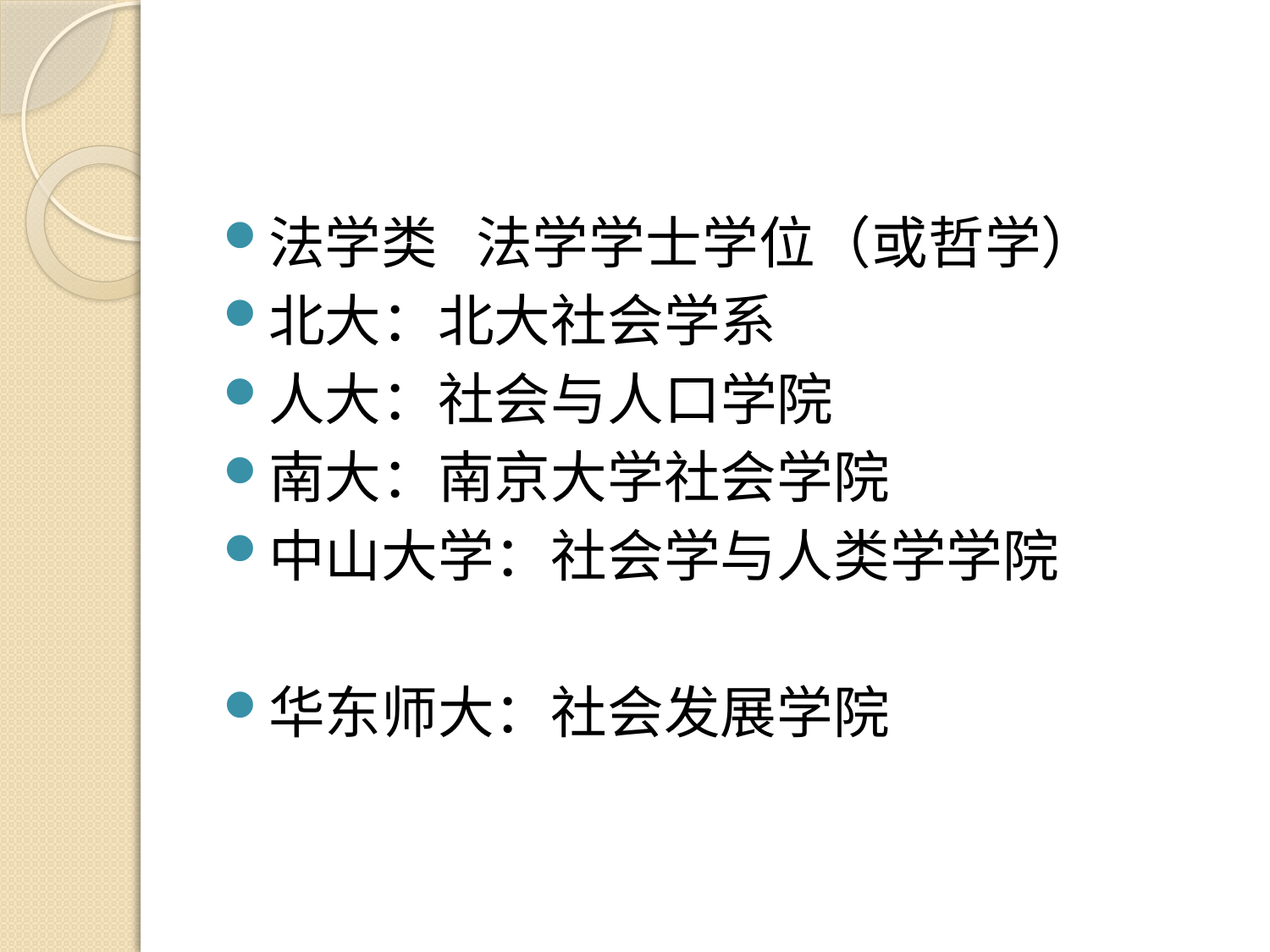

#
法学类   法学学士学位（或哲学）
北大：北大社会学系
人大：社会与人口学院
南大：南京大学社会学院
中山大学：社会学与人类学学院

华东师大：社会发展学院